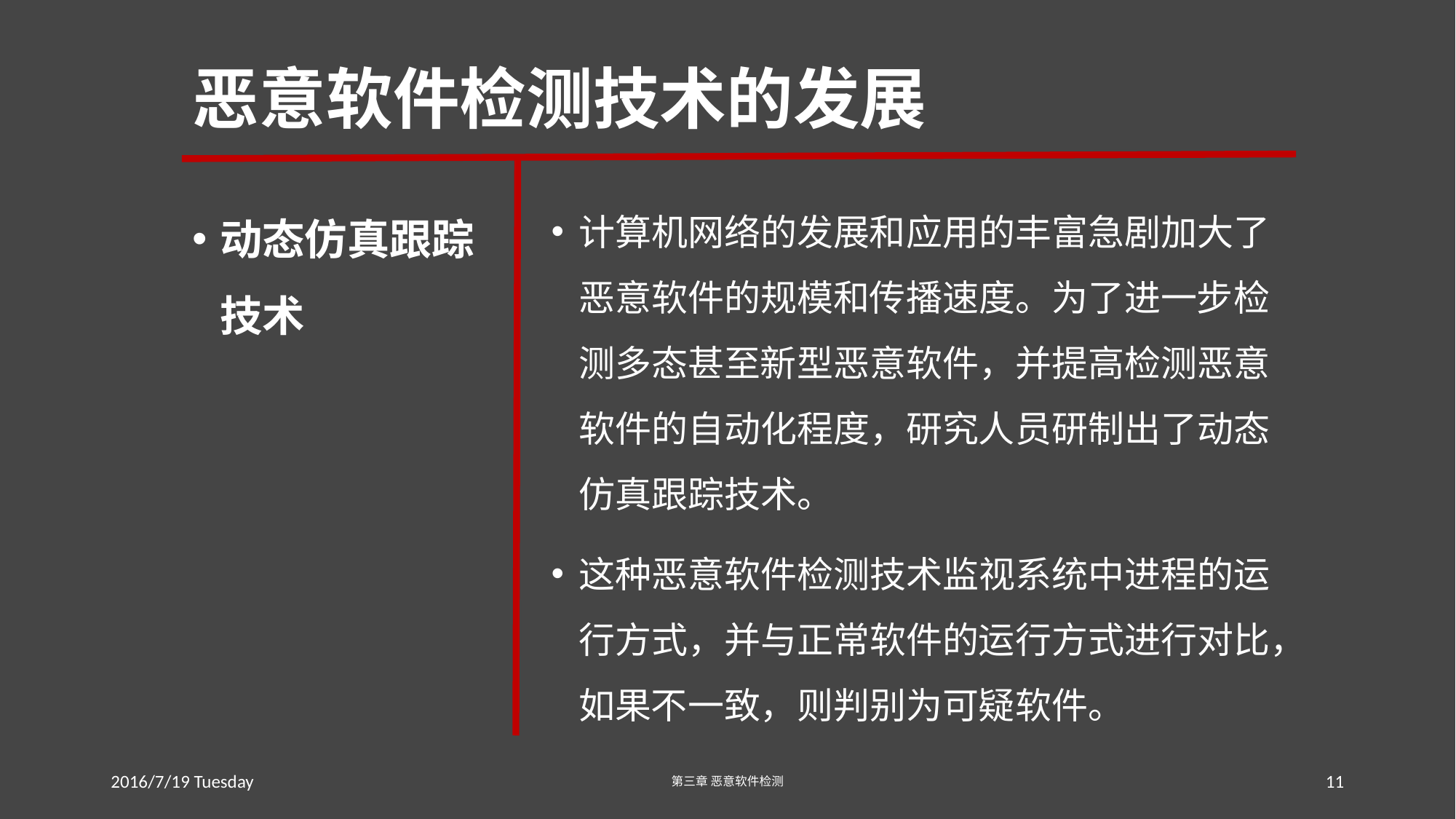

# 恶意软件检测技术的发展
动态仿真跟踪技术
计算机网络的发展和应用的丰富急剧加大了恶意软件的规模和传播速度。为了进一步检测多态甚至新型恶意软件，并提高检测恶意软件的自动化程度，研究人员研制出了动态仿真跟踪技术。
这种恶意软件检测技术监视系统中进程的运行方式，并与正常软件的运行方式进行对比，如果不一致，则判别为可疑软件。
2016/7/19 Tuesday
第三章 恶意软件检测
11